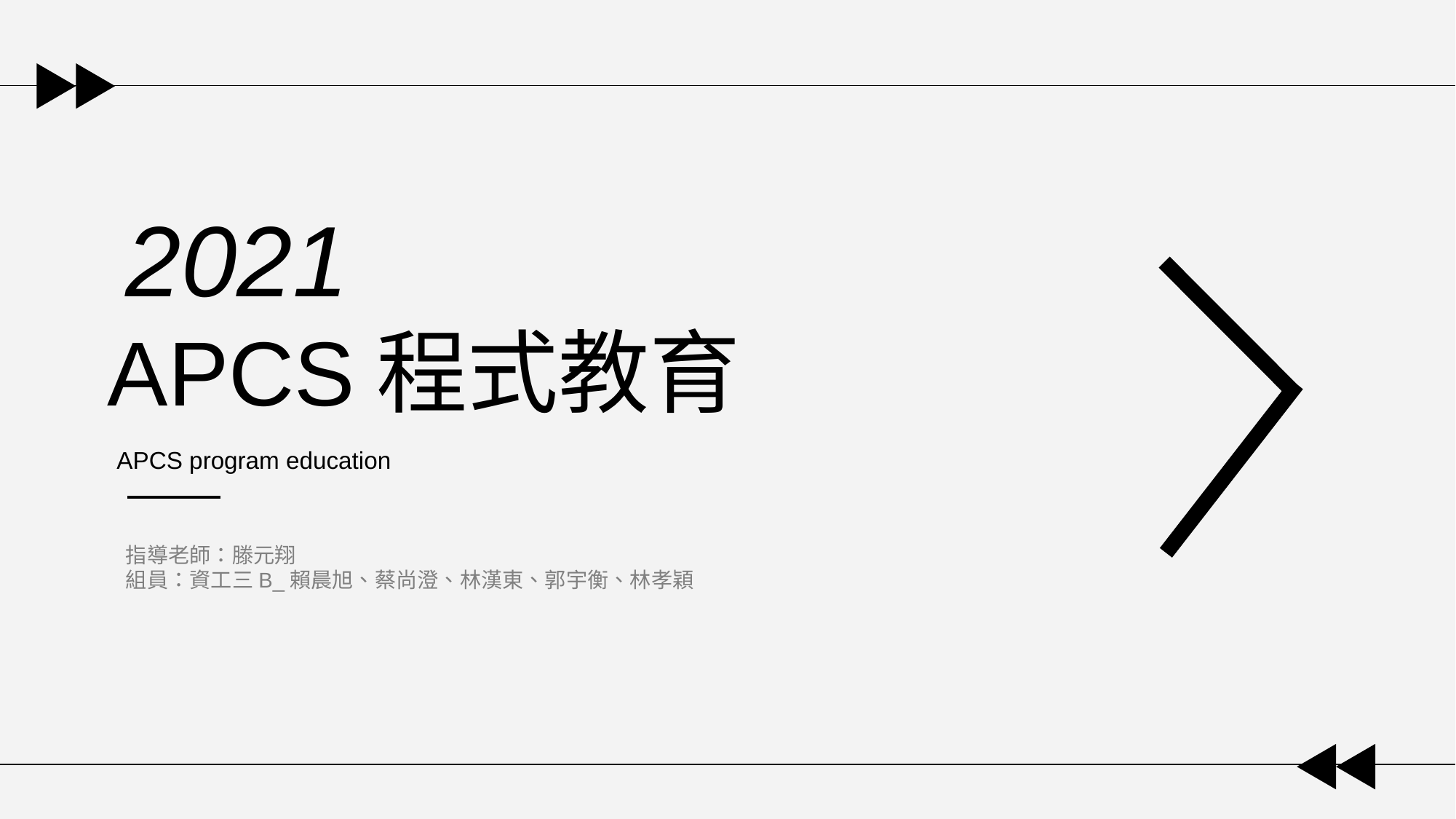

2021
APCS程式教育
APCS program education
指導老師：滕元翔
組員：資工三B_賴晨旭、蔡尚澄、林漢東、郭宇衡、林孝穎